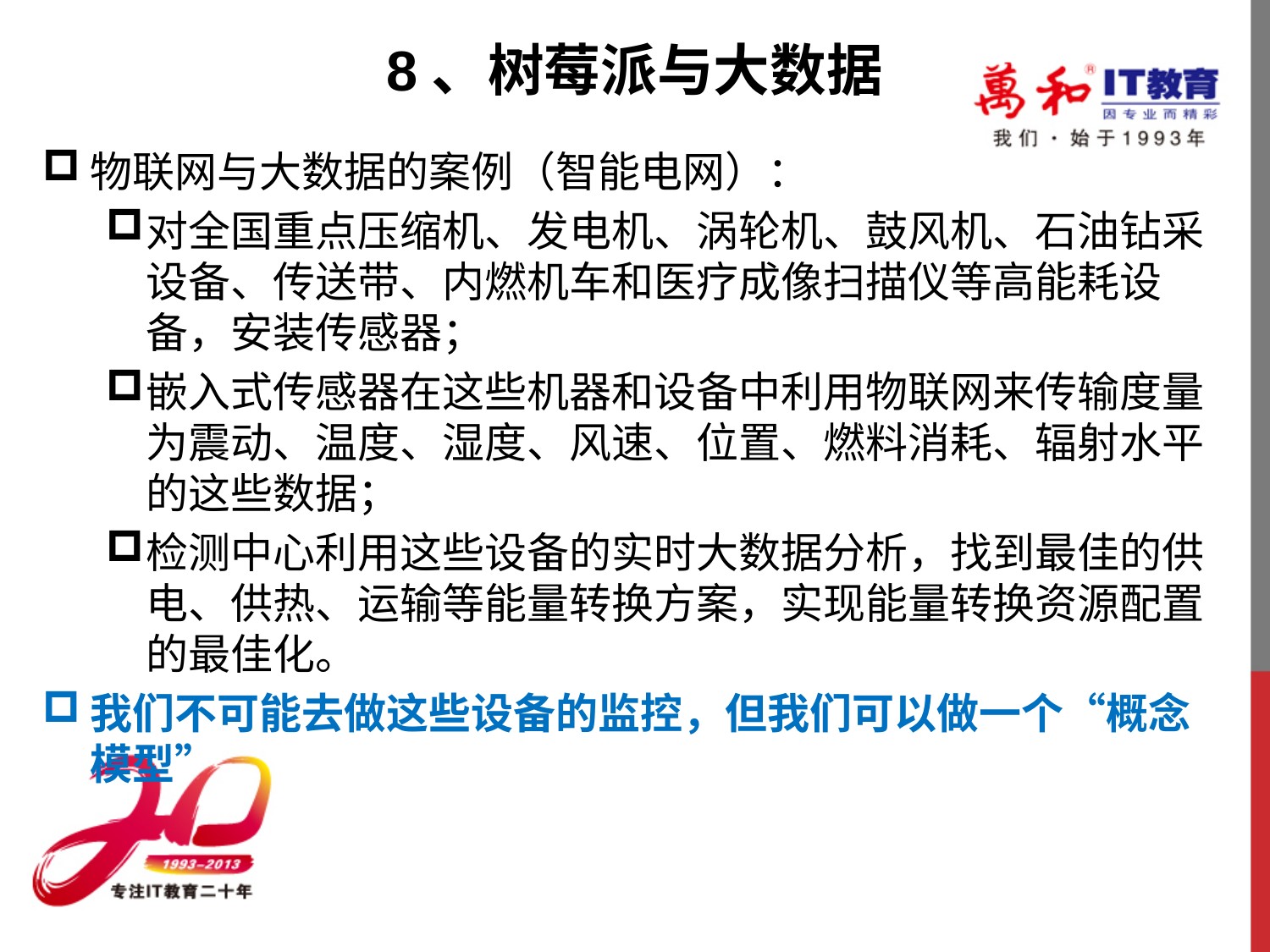

# 8、树莓派与大数据
物联网与大数据的案例（智能电网）：
对全国重点压缩机、发电机、涡轮机、鼓风机、石油钻采设备、传送带、内燃机车和医疗成像扫描仪等高能耗设备，安装传感器；
嵌入式传感器在这些机器和设备中利用物联网来传输度量为震动、温度、湿度、风速、位置、燃料消耗、辐射水平的这些数据；
检测中心利用这些设备的实时大数据分析，找到最佳的供电、供热、运输等能量转换方案，实现能量转换资源配置的最佳化。
我们不可能去做这些设备的监控，但我们可以做一个“概念模型”